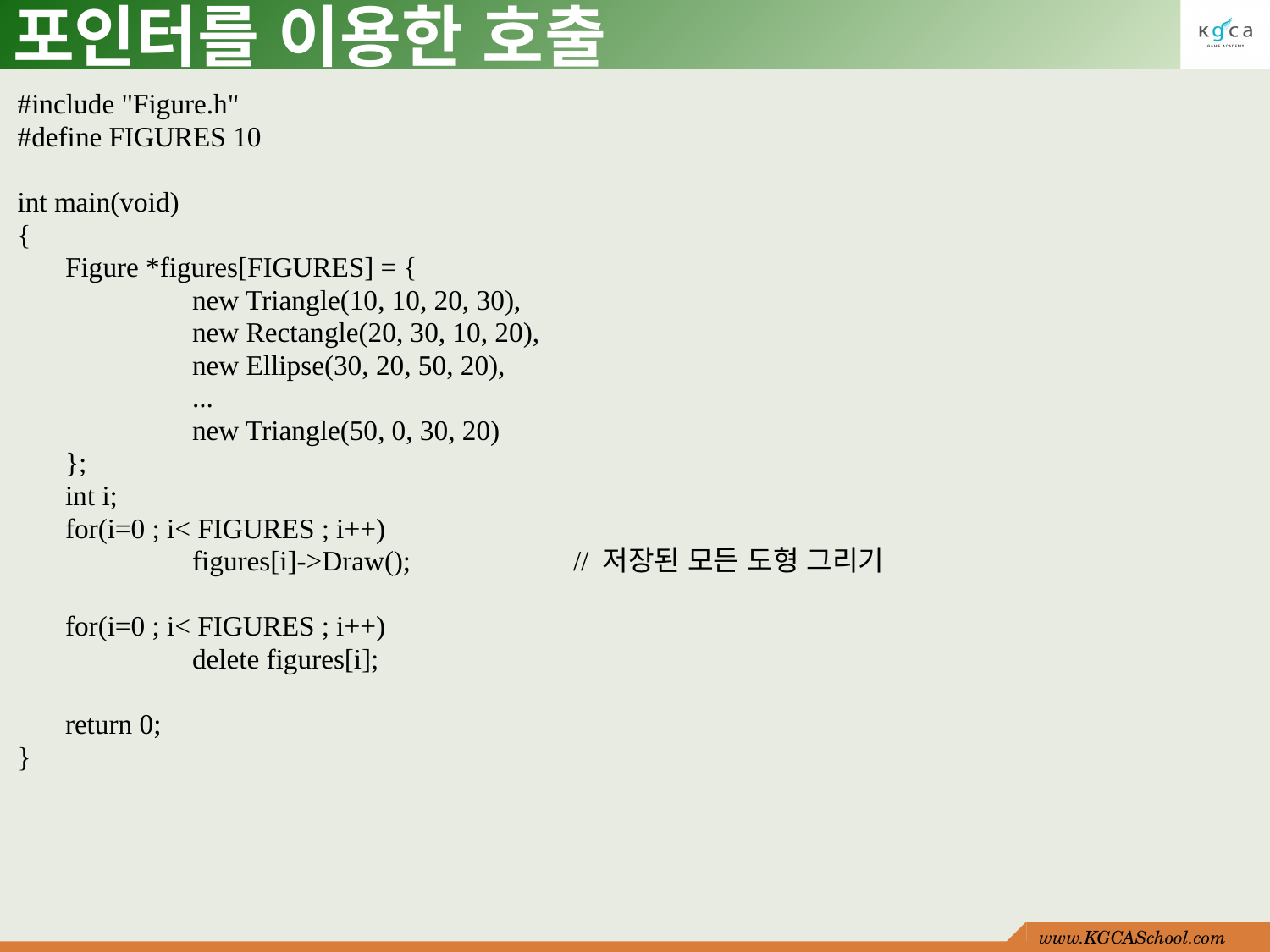

# 포인터를 이용한 호출
#include "Figure.h"
#define FIGURES 10

int main(void)
{
	Figure *figures[FIGURES] = {
		new Triangle(10, 10, 20, 30),
		new Rectangle(20, 30, 10, 20),
		new Ellipse(30, 20, 50, 20),
		...
		new Triangle(50, 0, 30, 20)
	};
	int i;
	for(i=0 ; i< FIGURES ; i++)
		figures[i]->Draw();		// 저장된 모든 도형 그리기

	for(i=0 ; i< FIGURES ; i++)
		delete figures[i];

	return 0;
}